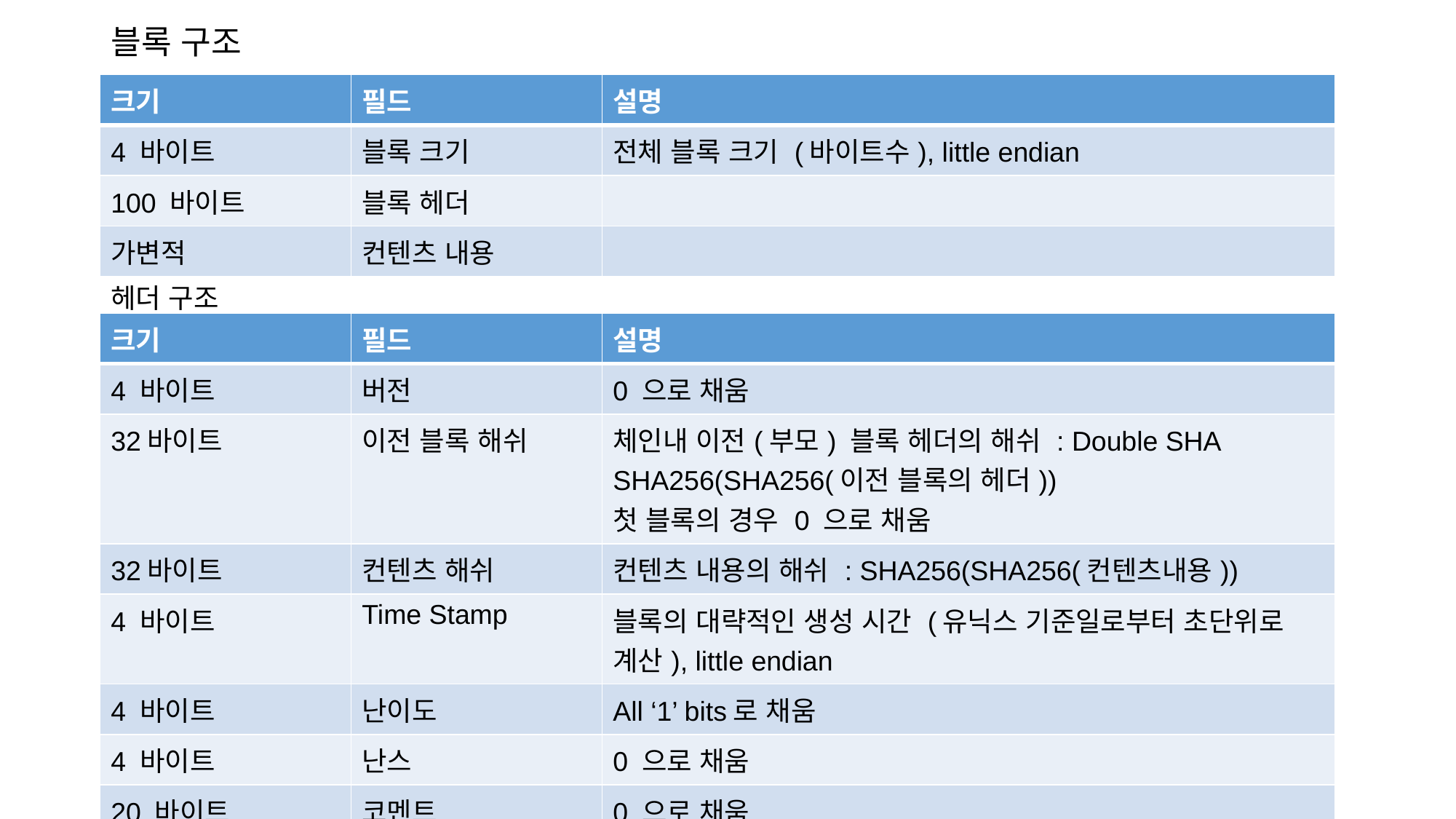

# 블록 구조
| 크기 | 필드 | 설명 |
| --- | --- | --- |
| 4 바이트 | 블록 크기 | 전체 블록 크기 (바이트수), little endian |
| 100 바이트 | 블록 헤더 |  |
| 가변적 | 컨텐츠 내용 |  |
헤더 구조
| 크기 | 필드 | 설명 |
| --- | --- | --- |
| 4 바이트 | 버전 | 0 으로 채움 |
| 32바이트 | 이전 블록 해쉬 | 체인내 이전(부모) 블록 헤더의 해쉬 : Double SHA SHA256(SHA256(이전 블록의 헤더)) 첫 블록의 경우 0 으로 채움 |
| 32바이트 | 컨텐츠 해쉬 | 컨텐츠 내용의 해쉬 : SHA256(SHA256(컨텐츠내용)) |
| 4 바이트 | Time Stamp | 블록의 대략적인 생성 시간 (유닉스 기준일로부터 초단위로 계산), little endian |
| 4 바이트 | 난이도 | All ‘1’ bits로 채움 |
| 4 바이트 | 난스 | 0 으로 채움 |
| 20 바이트 | 코멘트 | 0 으로 채움 |